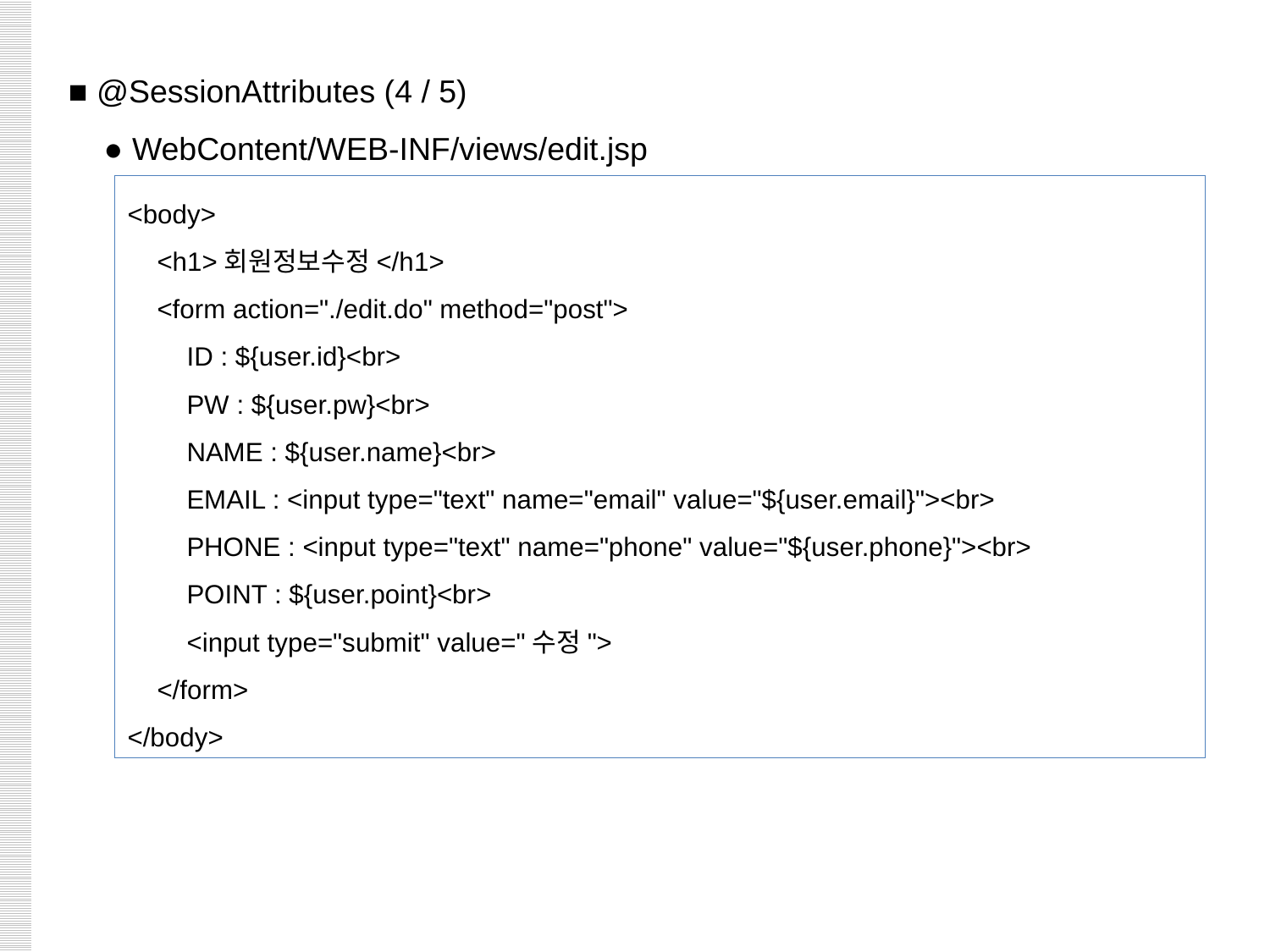

■ @SessionAttributes (4 / 5)
    ● WebContent/WEB-INF/views/edit.jsp
<body>
    <h1>회원정보수정</h1>
    <form action="./edit.do" method="post">
        ID : ${user.id}<br>
        PW : ${user.pw}<br>
        NAME : ${user.name}<br>
        EMAIL : <input type="text" name="email" value="${user.email}"><br>
        PHONE : <input type="text" name="phone" value="${user.phone}"><br>
        POINT : ${user.point}<br>
        <input type="submit" value="수정">
    </form>
</body>